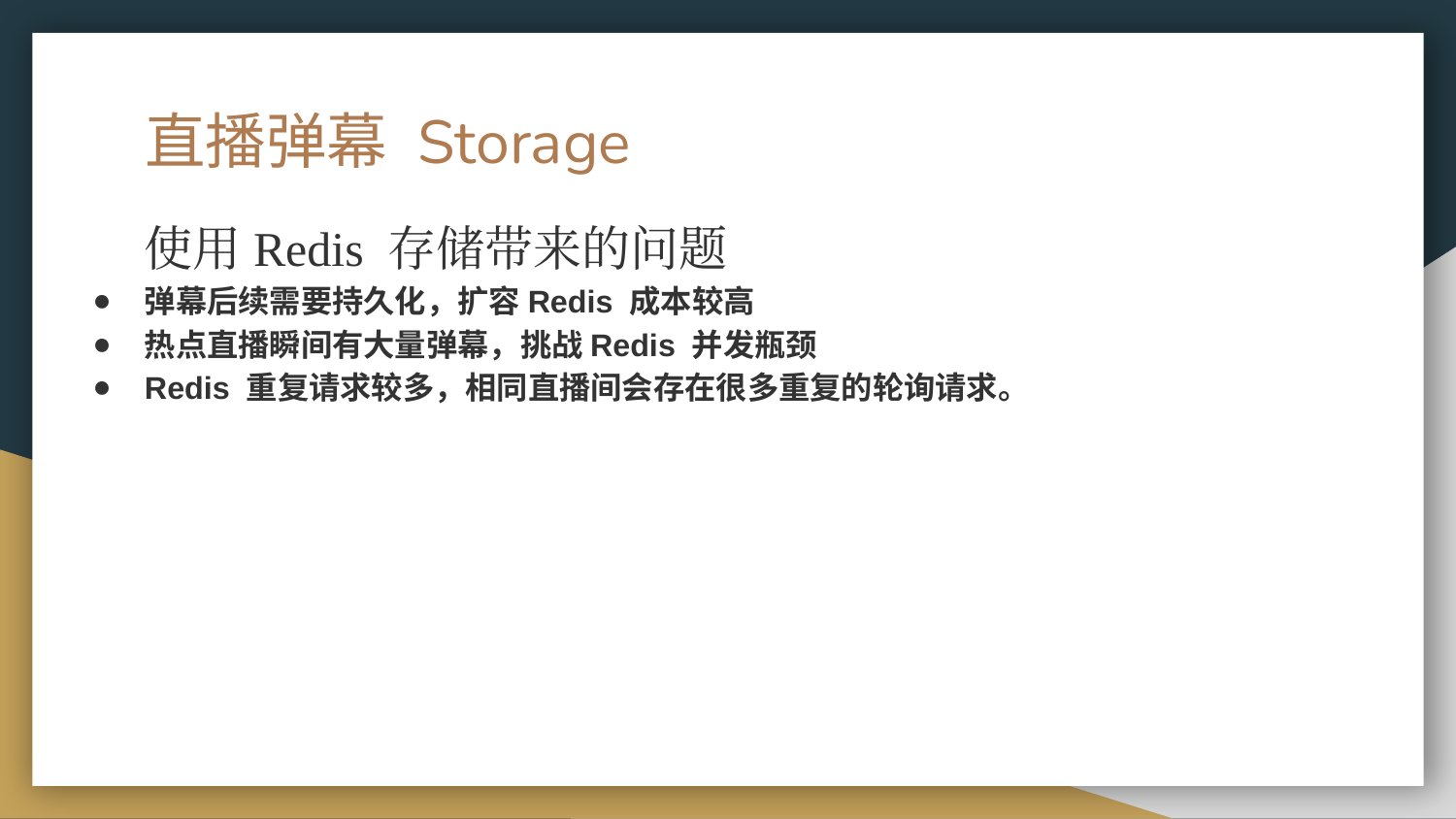

# 直播弹幕 Storage
使用Redis 存储带来的问题
弹幕后续需要持久化，扩容Redis 成本较高
热点直播瞬间有大量弹幕，挑战Redis 并发瓶颈
Redis 重复请求较多，相同直播间会存在很多重复的轮询请求。